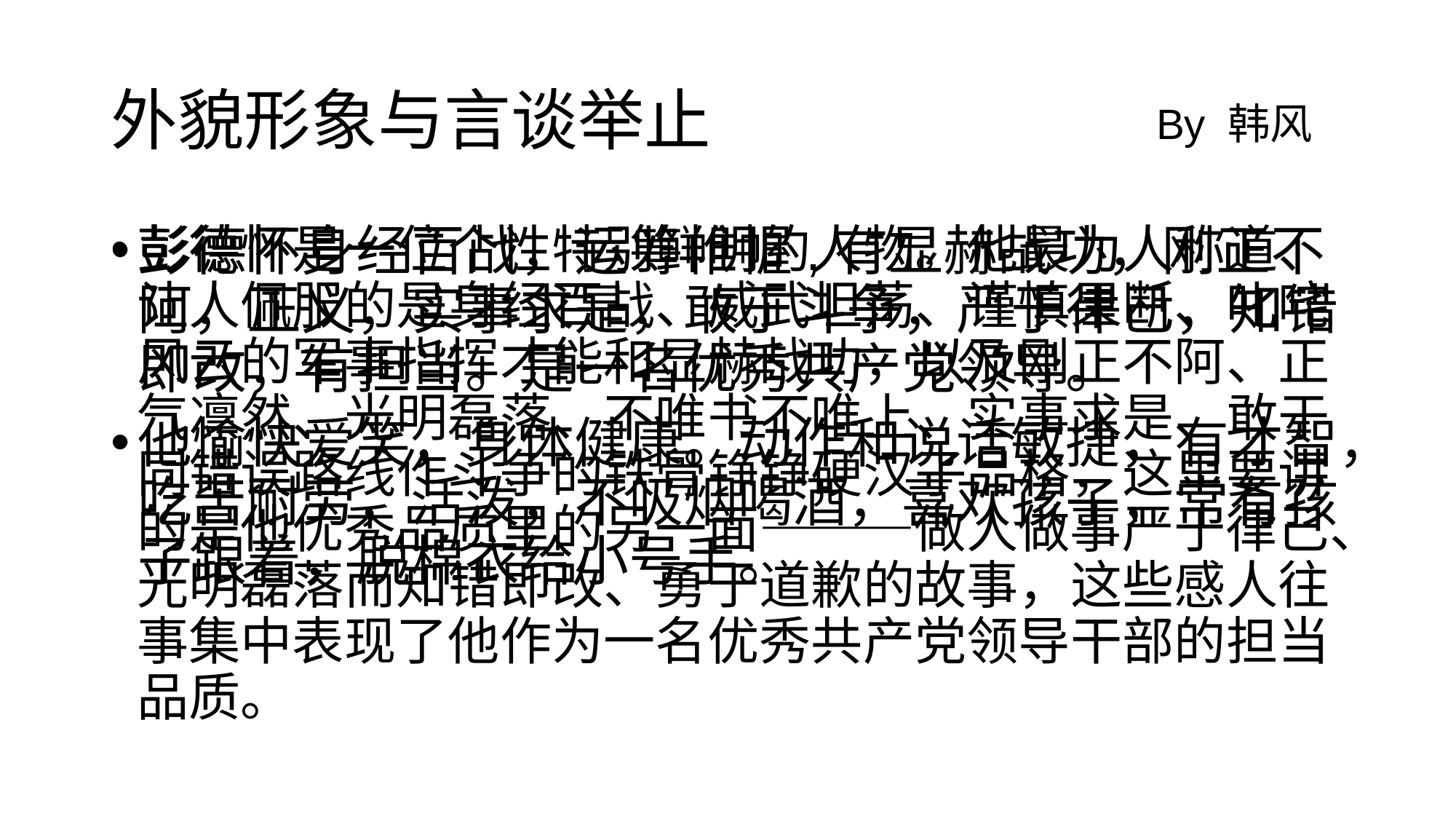

# 外貌形象与言谈举止
By 韩风
彭德怀是一位个性特别鲜明的人物。他最为人称道、让人佩服的是身经百战、威武坦荡、谨慎果断、叱咤风云的军事指挥才能和显赫战功，以及刚正不阿、正气凛然、光明磊落、不唯书不唯上、实事求是、敢于同错误路线作斗争的铁骨铮铮硬汉子品格，这里要讲的是他优秀品质里的另一面———做人做事严于律己、光明磊落而知错即改、勇于道歉的故事，这些感人往事集中表现了他作为一名优秀共产党领导干部的担当品质。

彭德怀身经百战，运筹帷幄,有显赫战功，刚正不阿，正义，实事求是，敢于斗争，严于律己，知错即改，有担当。是一名优秀共产党领导。
他愉快爱笑，身体健康。动作和说话敏捷，有才智，吃苦耐劳，活泼，不吸烟喝酒，喜欢孩子，常有孩子跟着，脱棉衣给小号手。